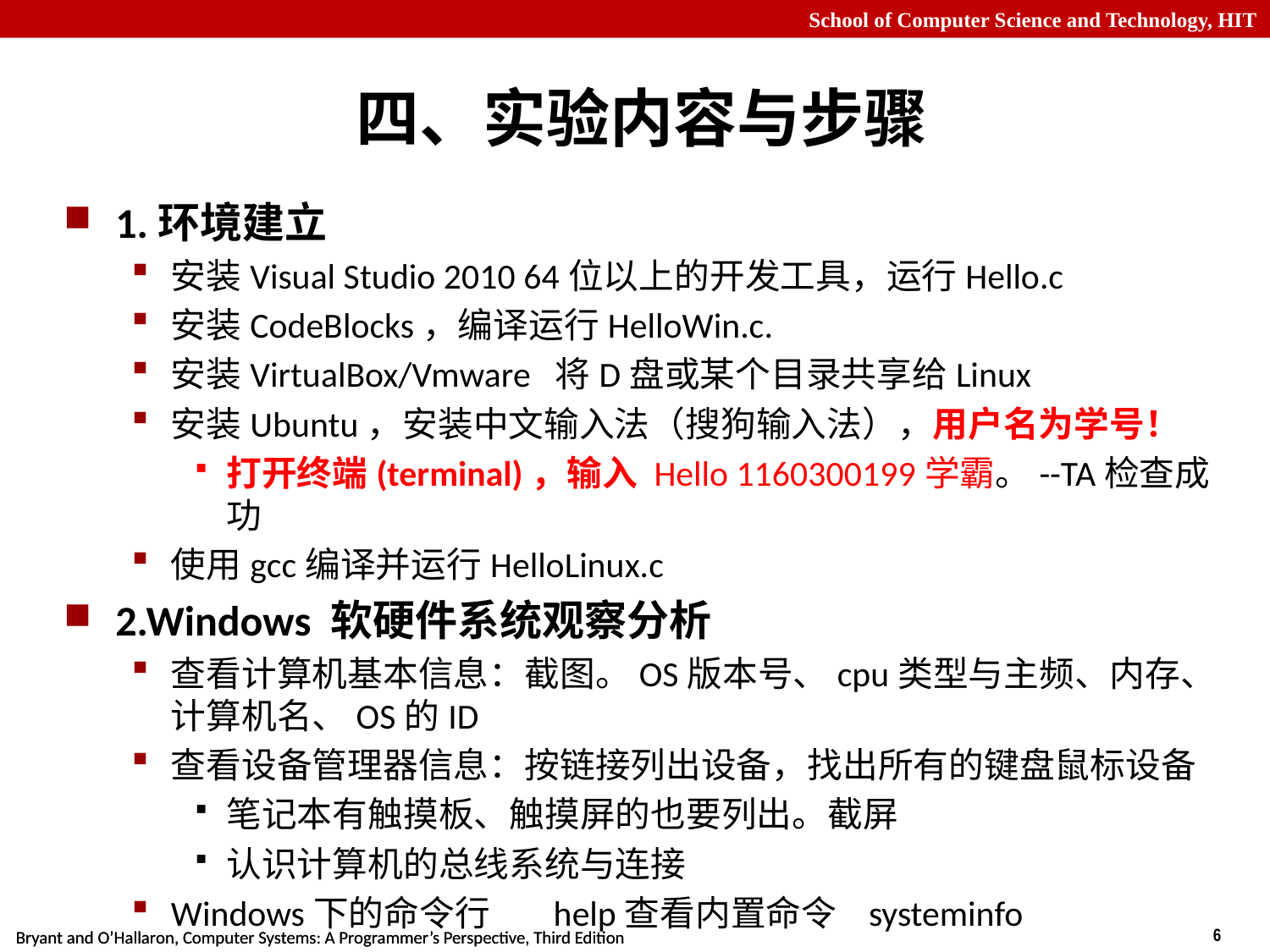

# 四、实验内容与步骤
1.环境建立
安装Visual Studio 2010 64位以上的开发工具，运行Hello.c
安装CodeBlocks，编译运行HelloWin.c.
安装VirtualBox/Vmware  将D盘或某个目录共享给Linux
安装Ubuntu，安装中文输入法（搜狗输入法），用户名为学号！
打开终端(terminal)，输入 Hello 1160300199学霸。--TA检查成功
使用gcc编译并运行HelloLinux.c
2.Windows 软硬件系统观察分析
查看计算机基本信息：截图。OS版本号、cpu类型与主频、内存、计算机名、OS的ID
查看设备管理器信息：按链接列出设备，找出所有的键盘鼠标设备
笔记本有触摸板、触摸屏的也要列出。截屏
认识计算机的总线系统与连接
Windows下的命令行       help查看内置命令   systeminfo